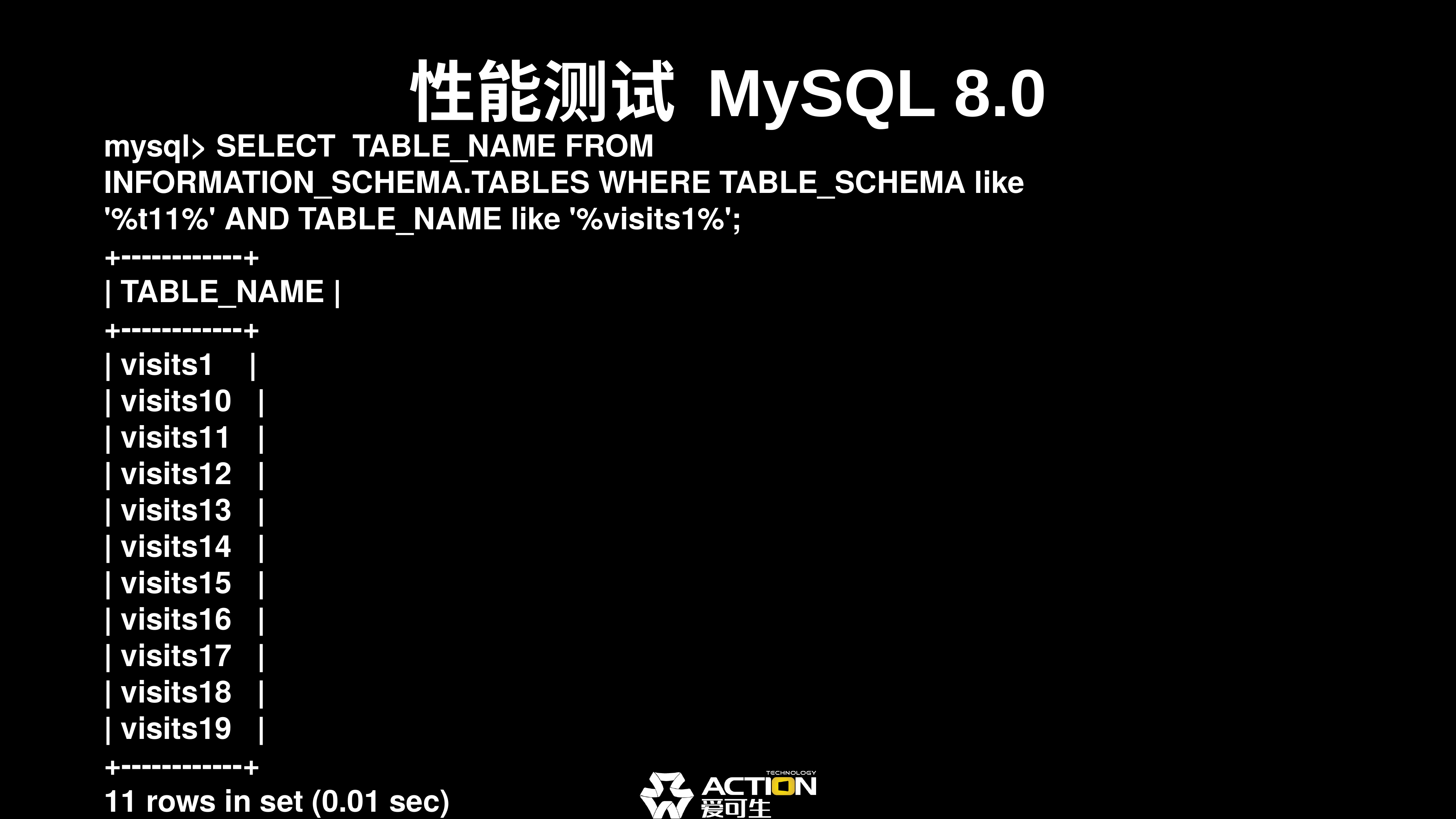

# 性能测试 MySQL 8.0
mysql> SELECT  TABLE_NAME FROM INFORMATION_SCHEMA.TABLES WHERE TABLE_SCHEMA like '%t11%' AND TABLE_NAME like '%visits1%';
+------------+
| TABLE_NAME |
+------------+
| visits1    |
| visits10   |
| visits11   |
| visits12   |
| visits13   |
| visits14   |
| visits15   |
| visits16   |
| visits17   |
| visits18   |
| visits19   |
+------------+
11 rows in set (0.01 sec)